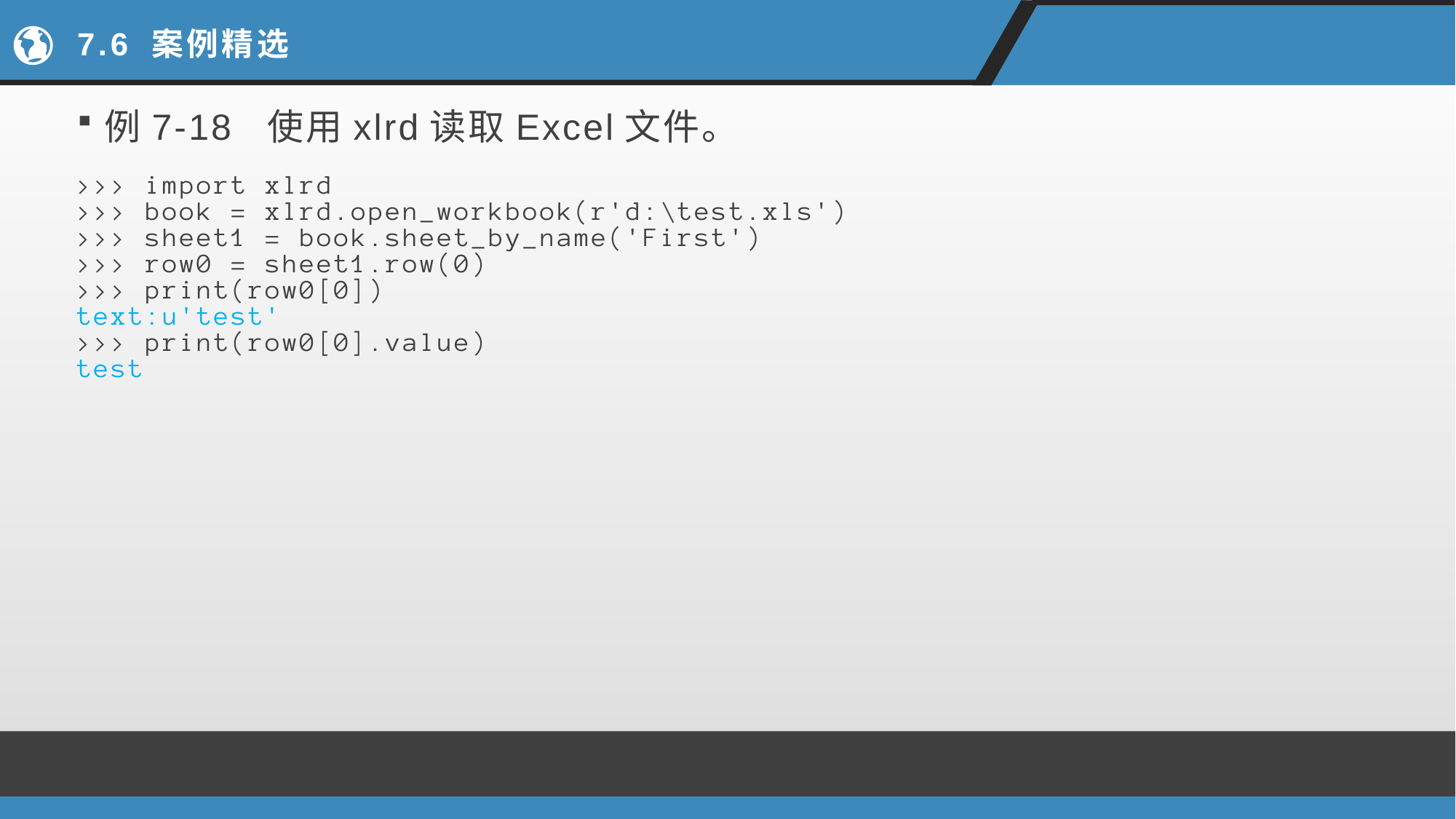

# 7.6 案例精选

例7-18  使用xlrd读取Excel文件。

>>> import xlrd
>>> book = xlrd.open_workbook(r'd:\test.xls')
>>> sheet1 = book.sheet_by_name('First')
>>> row0 = sheet1.row(0)
>>> print(row0[0])
text:u'test'
>>> print(row0[0].value)
test